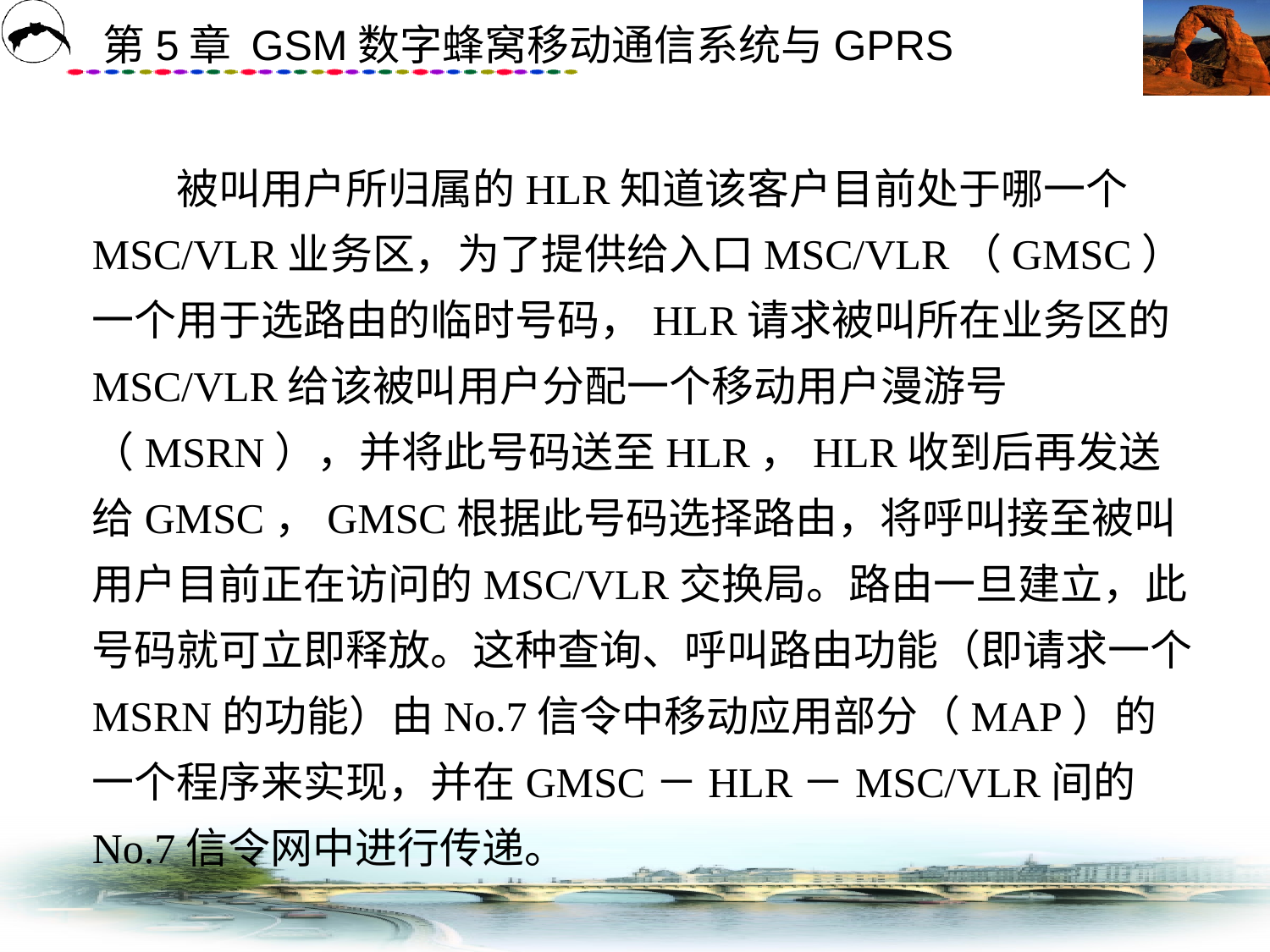

# 被叫用户所归属的HLR知道该客户目前处于哪一个MSC/VLR业务区，为了提供给入口MSC/VLR（GMSC）一个用于选路由的临时号码，HLR请求被叫所在业务区的MSC/VLR给该被叫用户分配一个移动用户漫游号（MSRN），并将此号码送至HLR，HLR收到后再发送给GMSC，GMSC根据此号码选择路由，将呼叫接至被叫用户目前正在访问的MSC/VLR交换局。路由一旦建立，此号码就可立即释放。这种查询、呼叫路由功能（即请求一个MSRN的功能）由No.7信令中移动应用部分（MAP）的一个程序来实现，并在GMSC－HLR－MSC/VLR间的No.7信令网中进行传递。